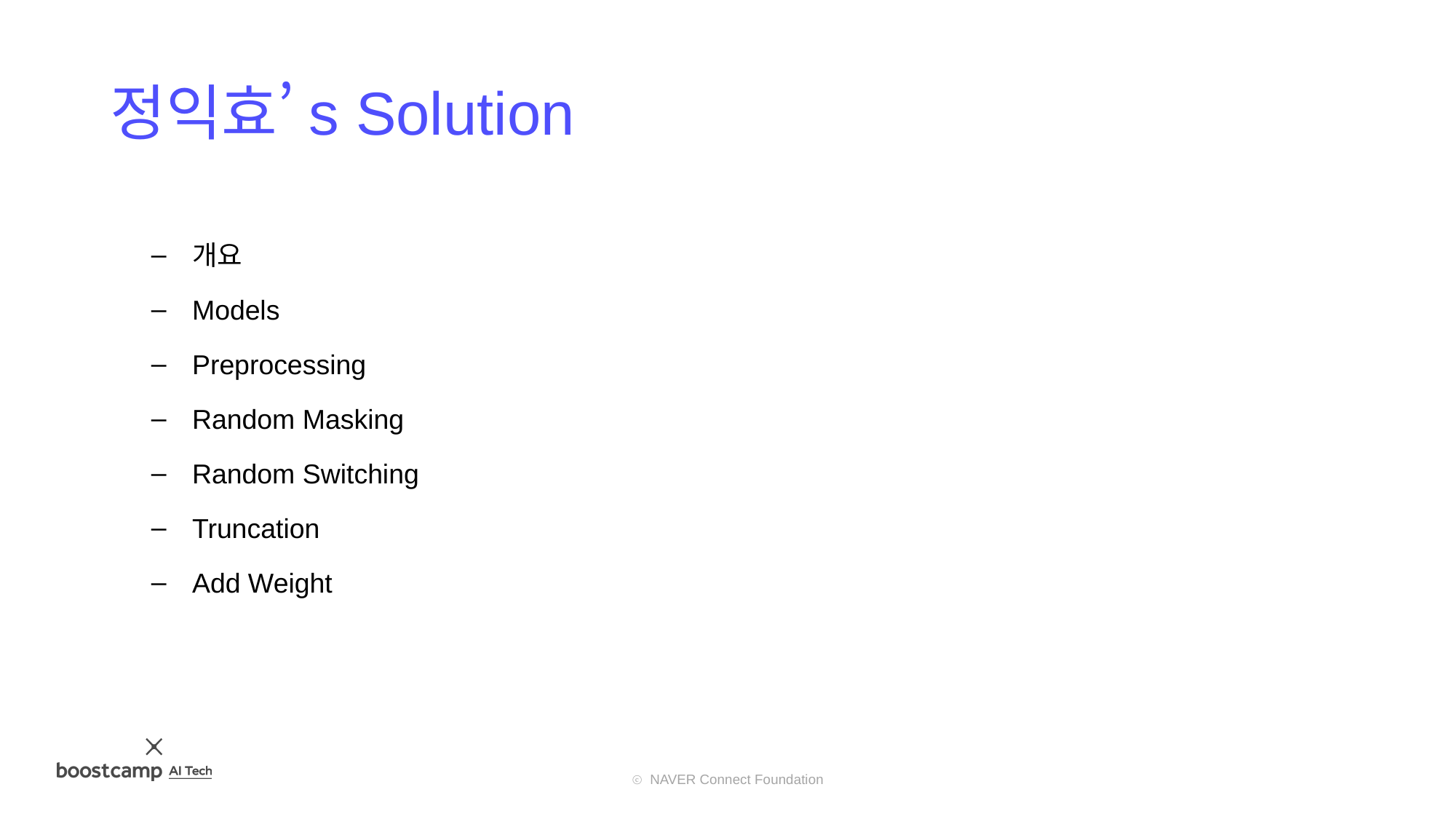

정익효’s Solution
개요
Models
Preprocessing
Random Masking
Random Switching
Truncation
Add Weight